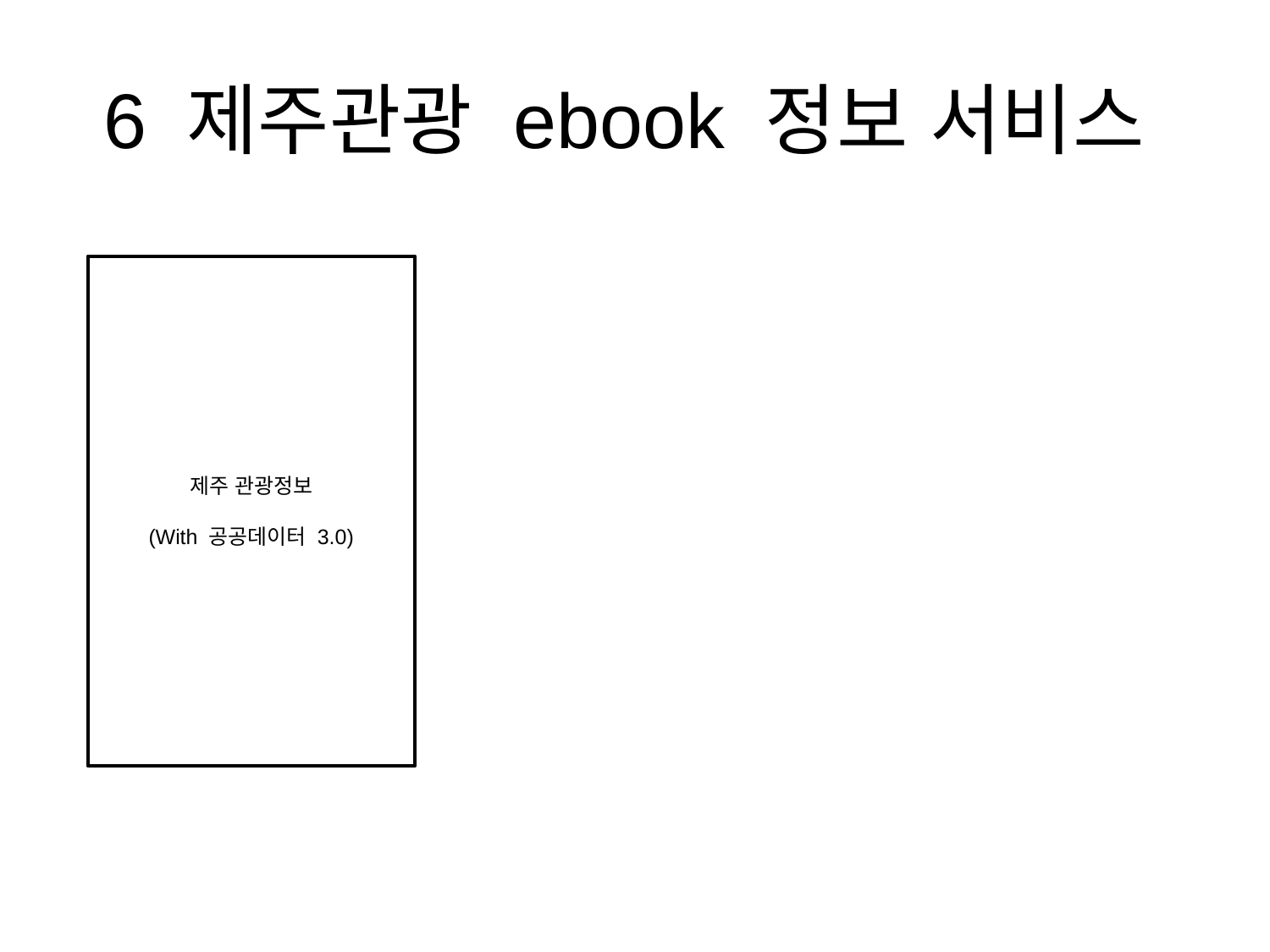

# 6 제주관광 ebook 정보 서비스
제주 관광정보

(With 공공데이터 3.0)